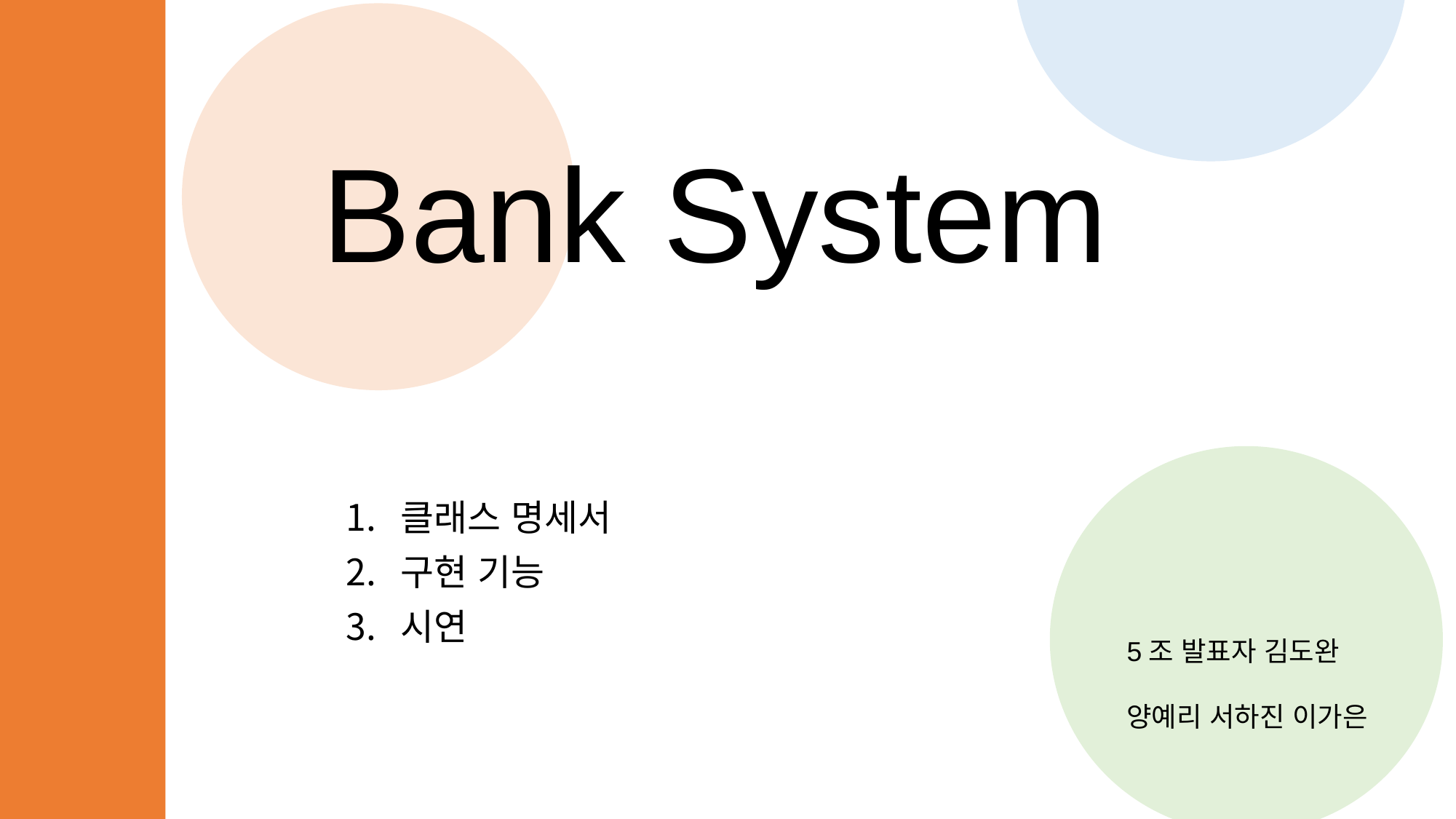

# Bank System

클래스 명세서
구현 기능
시연
5조 발표자 김도완

양예리 서하진 이가은